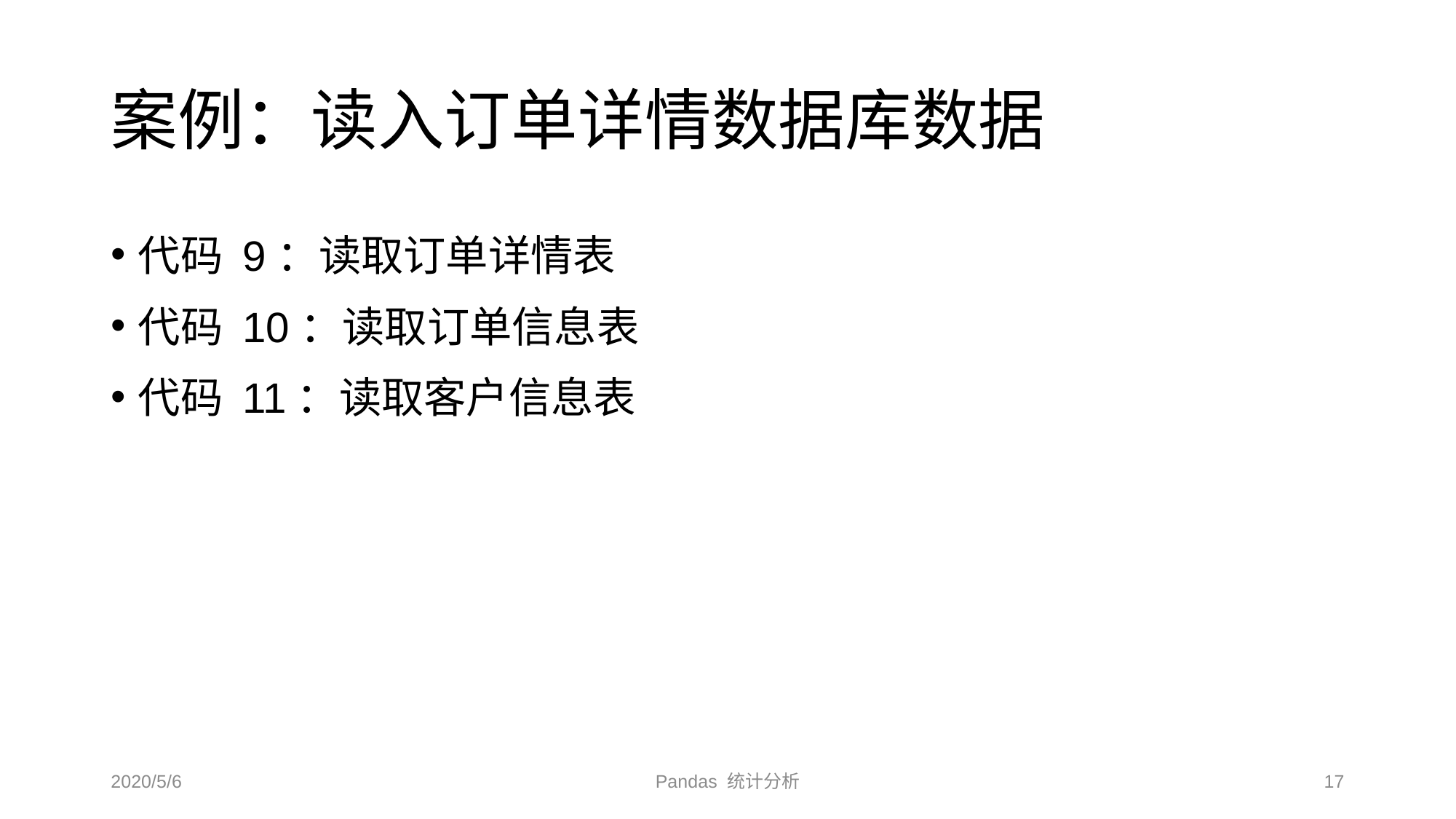

# 案例：读入订单详情数据库数据
代码 9：读取订单详情表
代码 10：读取订单信息表
代码 11：读取客户信息表
2020/5/6
Pandas 统计分析
17